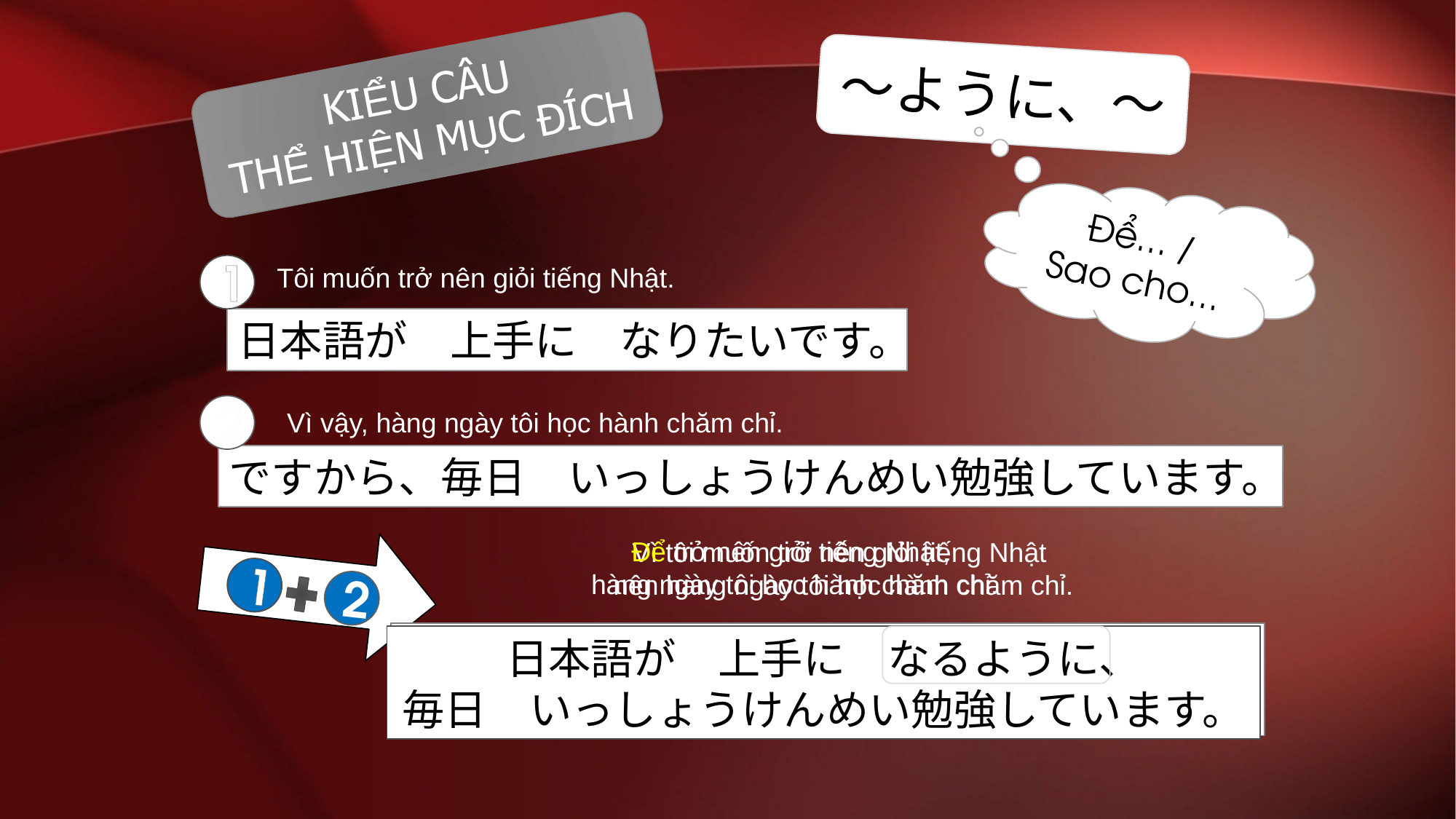

～ように、～
KIỂU CÂU
THỂ HIỆN MỤC ĐÍCH
Để… /
Sao cho…
1
Tôi muốn trở nên giỏi tiếng Nhật.
日本語が　上手に　なりたいです。
2
Vì vậy, hàng ngày tôi học hành chăm chỉ.
ですから、毎日　いっしょうけんめい勉強しています。

Để trở nên giỏi tiếng Nhật,
hàng ngày tôi học hành chăm chỉ.
Vì tôi muốn trở nên giỏi tiếng Nhật
nên hàng ngày tôi học hành chăm chỉ.
1

2
日本語が　上手に　なりたいですから、
毎日　いっしょうけんめい勉強しています。
日本語が　上手に　なるように、
毎日　いっしょうけんめい勉強しています。